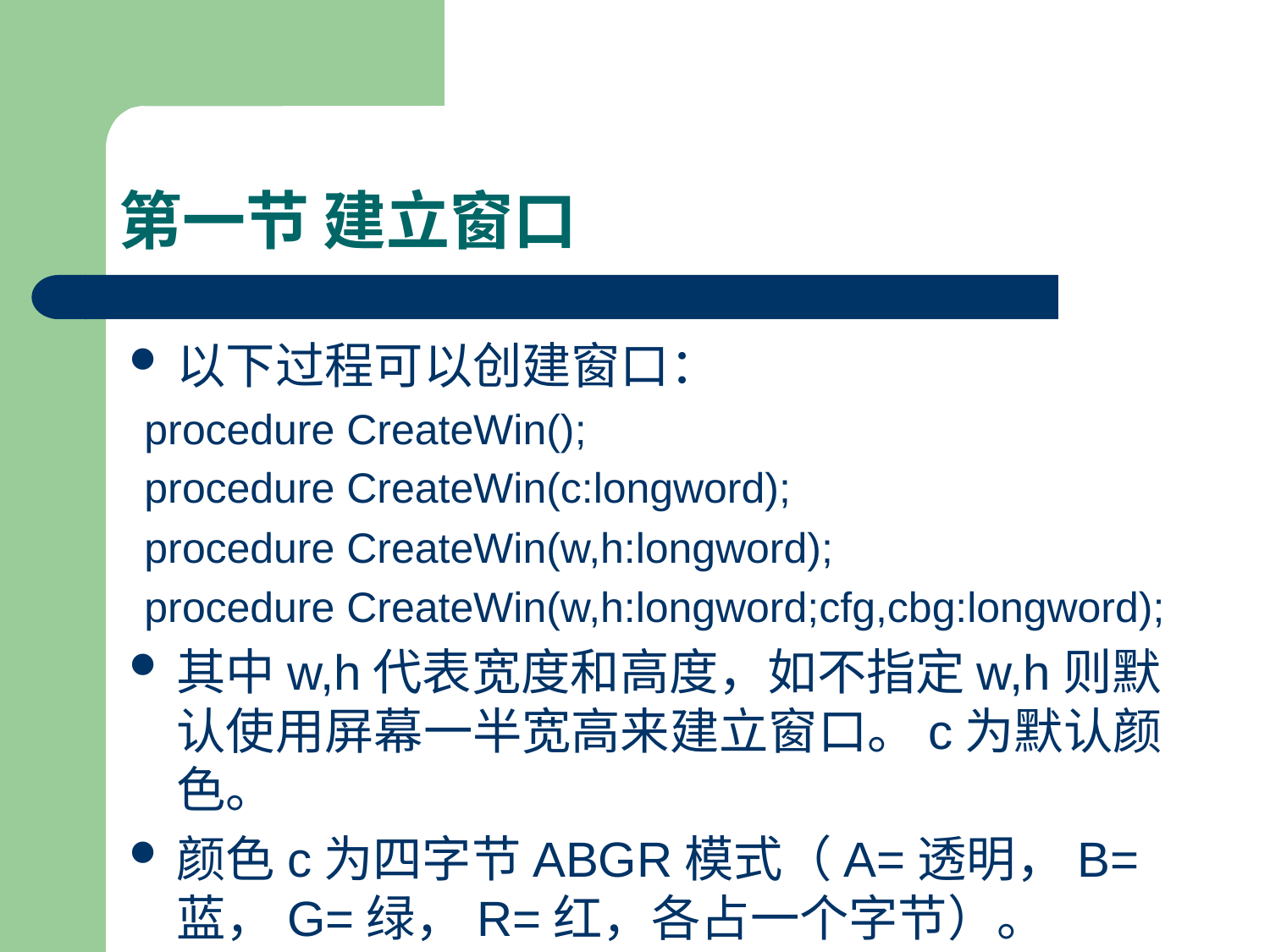

# 第一节 建立窗口
以下过程可以创建窗口：
procedure CreateWin();
procedure CreateWin(c:longword);
procedure CreateWin(w,h:longword);
procedure CreateWin(w,h:longword;cfg,cbg:longword);
其中w,h代表宽度和高度，如不指定w,h则默认使用屏幕一半宽高来建立窗口。c为默认颜色。
颜色c为四字节ABGR模式（A=透明，B=蓝，G=绿，R=红，各占一个字节）。